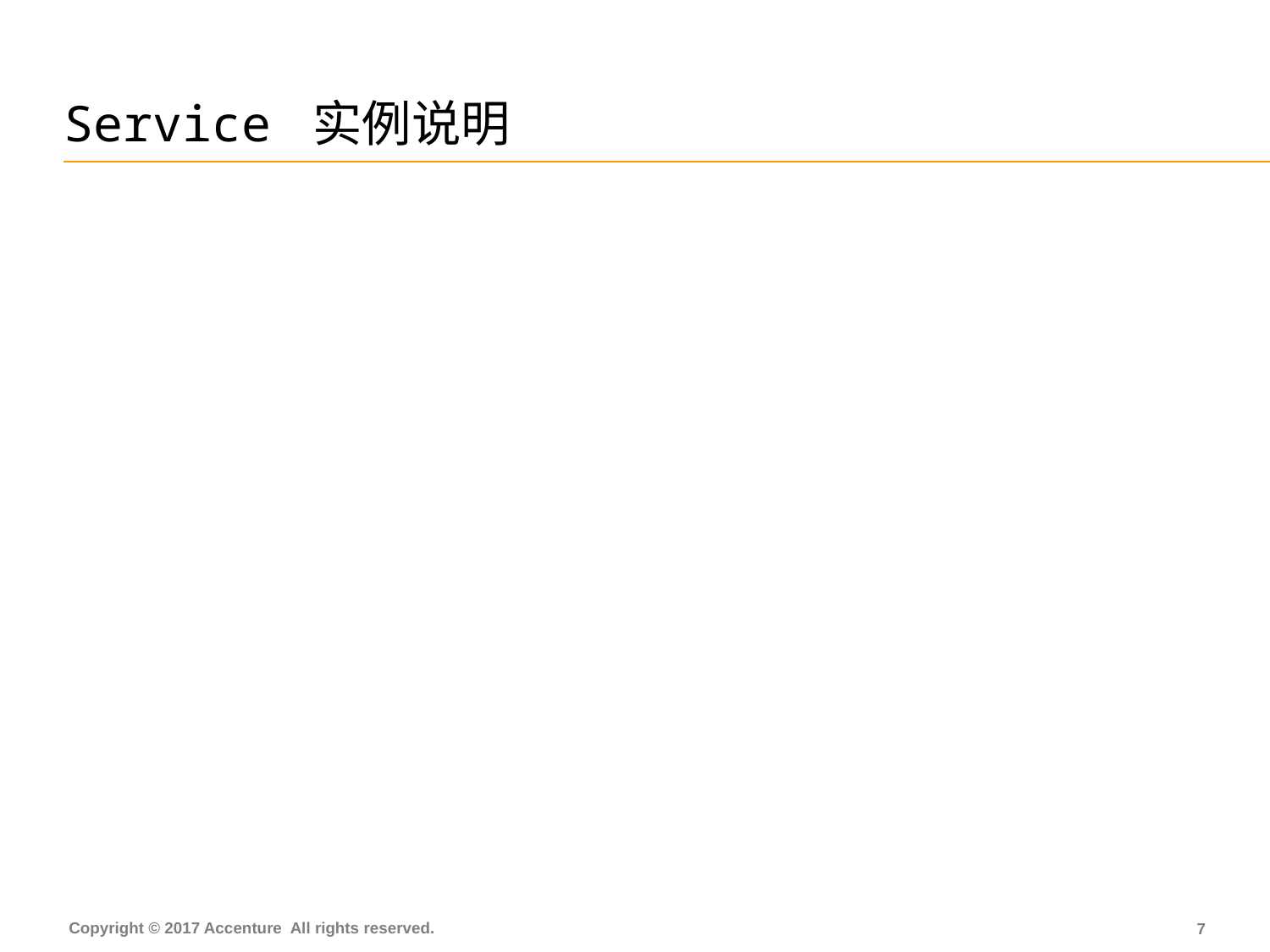

# Service 实例说明

7
Copyright © 2017 Accenture  All rights reserved.